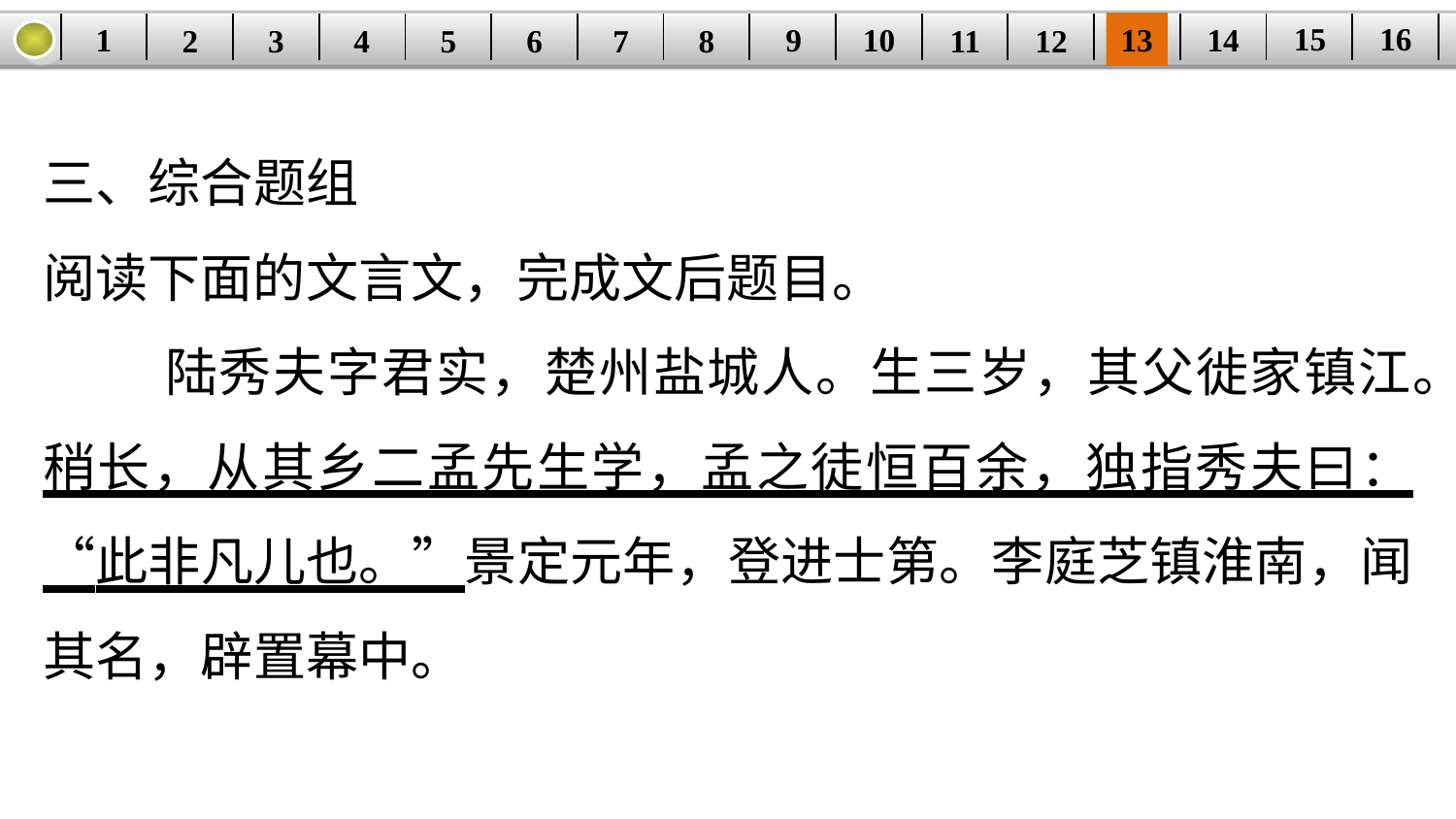

16

15
14
9
10
1
13
3
4
5
6
8
11
2
12
|  |  |  |  |  |  |  |  |  |  |  |  |  |  |  |  |
| --- | --- | --- | --- | --- | --- | --- | --- | --- | --- | --- | --- | --- | --- | --- | --- |
7

三、综合题组
阅读下面的文言文，完成文后题目。
        陆秀夫字君实，楚州盐城人。生三岁，其父徙家镇江。稍长，从其乡二孟先生学，孟之徒恒百余，独指秀夫曰：“此非凡儿也。”景定元年，登进士第。李庭芝镇淮南，闻其名，辟置幕中。